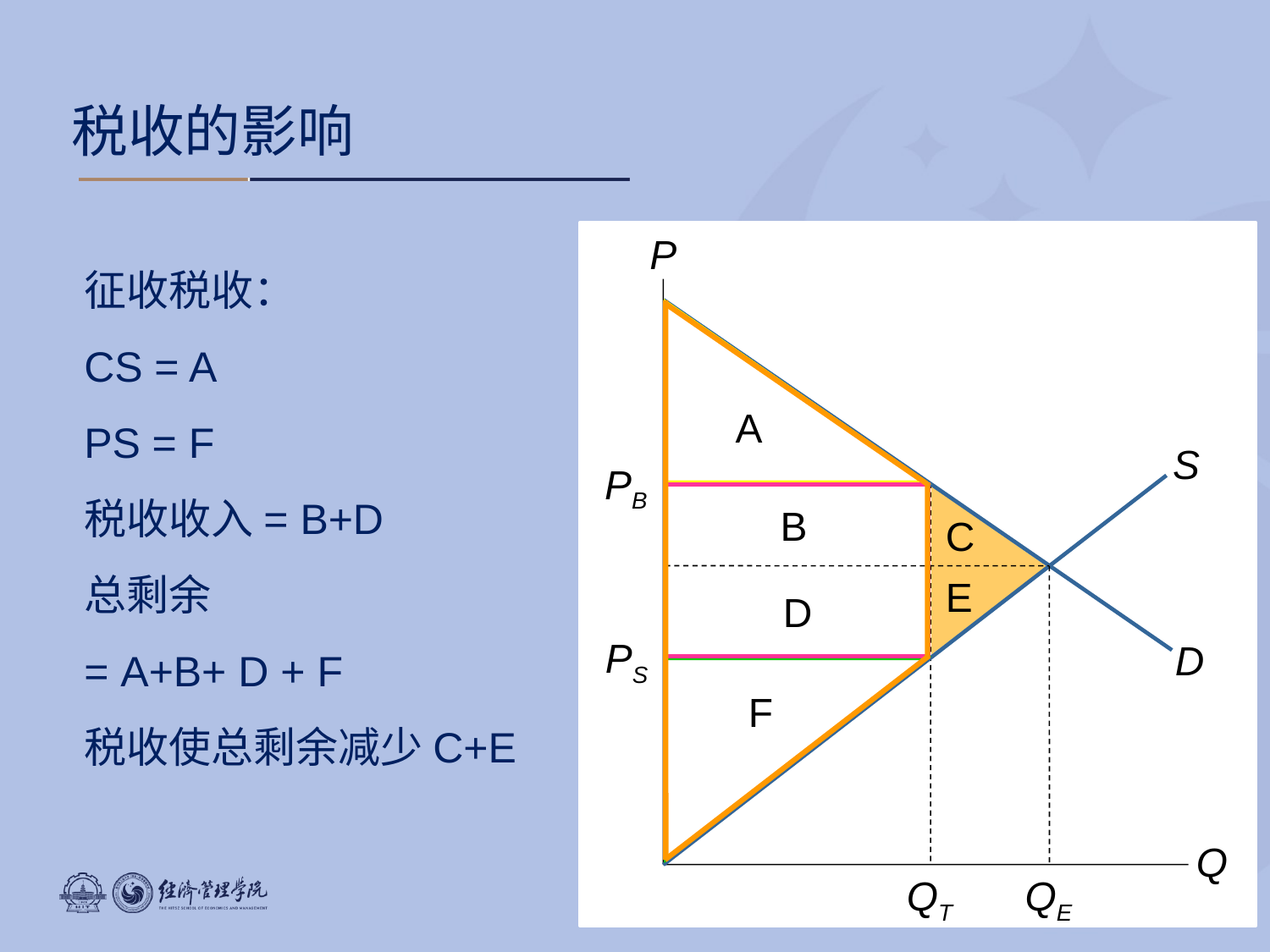

税收的影响

P

Q
征收税收：
CS = A
PS = F
税收收入= B+D
总剩余
= A+B+ D + F
税收使总剩余减少C+E

A
S
PB

B
C

E
D
PS

D

F
QT
QE